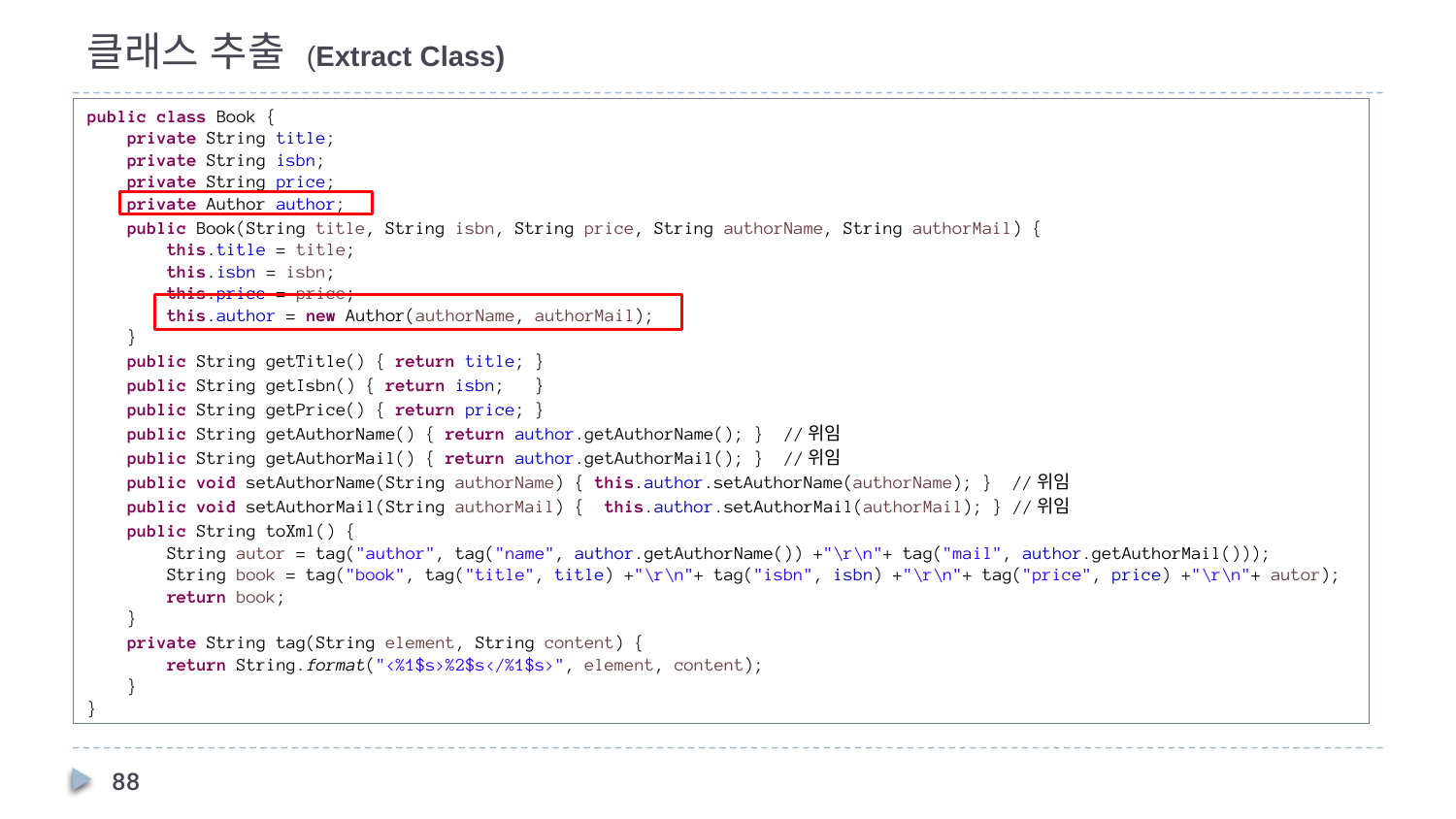

# 클래스 추출 (Extract Class)
public class Book {
    private String title;
    private String isbn;
    private String price;
    private Author author;

    public Book(String title, String isbn, String price, String authorName, String authorMail) {
        this.title = title;
        this.isbn = isbn;
        this.price = price;
        this.author = new Author(authorName, authorMail);
    }

    public String getTitle() { return title; }

    public String getIsbn() { return isbn;   }

    public String getPrice() { return price; }

    public String getAuthorName() { return author.getAuthorName(); }  //위임

    public String getAuthorMail() { return author.getAuthorMail(); }  //위임

    public void setAuthorName(String authorName) { this.author.setAuthorName(authorName); }  //위임

    public void setAuthorMail(String authorMail) {  this.author.setAuthorMail(authorMail); } //위임

    public String toXml() {
        String autor = tag("author", tag("name", author.getAuthorName()) +"\r\n"+ tag("mail", author.getAuthorMail()));
        String book = tag("book", tag("title", title) +"\r\n"+ tag("isbn", isbn) +"\r\n"+ tag("price", price) +"\r\n"+ autor);
        return book;
    }

    private String tag(String element, String content) {
        return String.format("<%1$s>%2$s</%1$s>", element, content);
    }
}

88